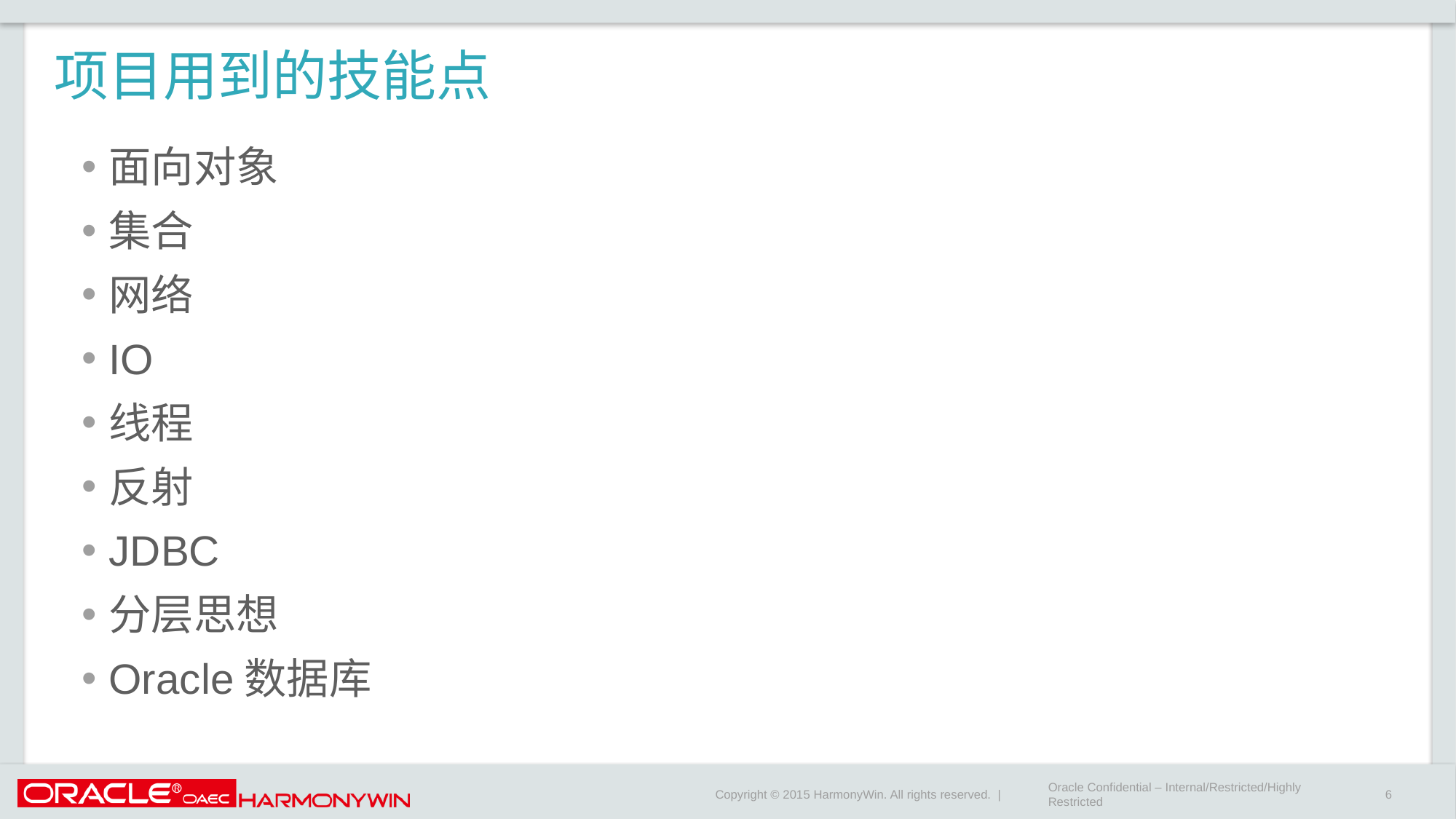

# 项目用到的技能点
面向对象
集合
网络
IO
线程
反射
JDBC
分层思想
Oracle数据库
Oracle Confidential – Internal/Restricted/Highly Restricted
6